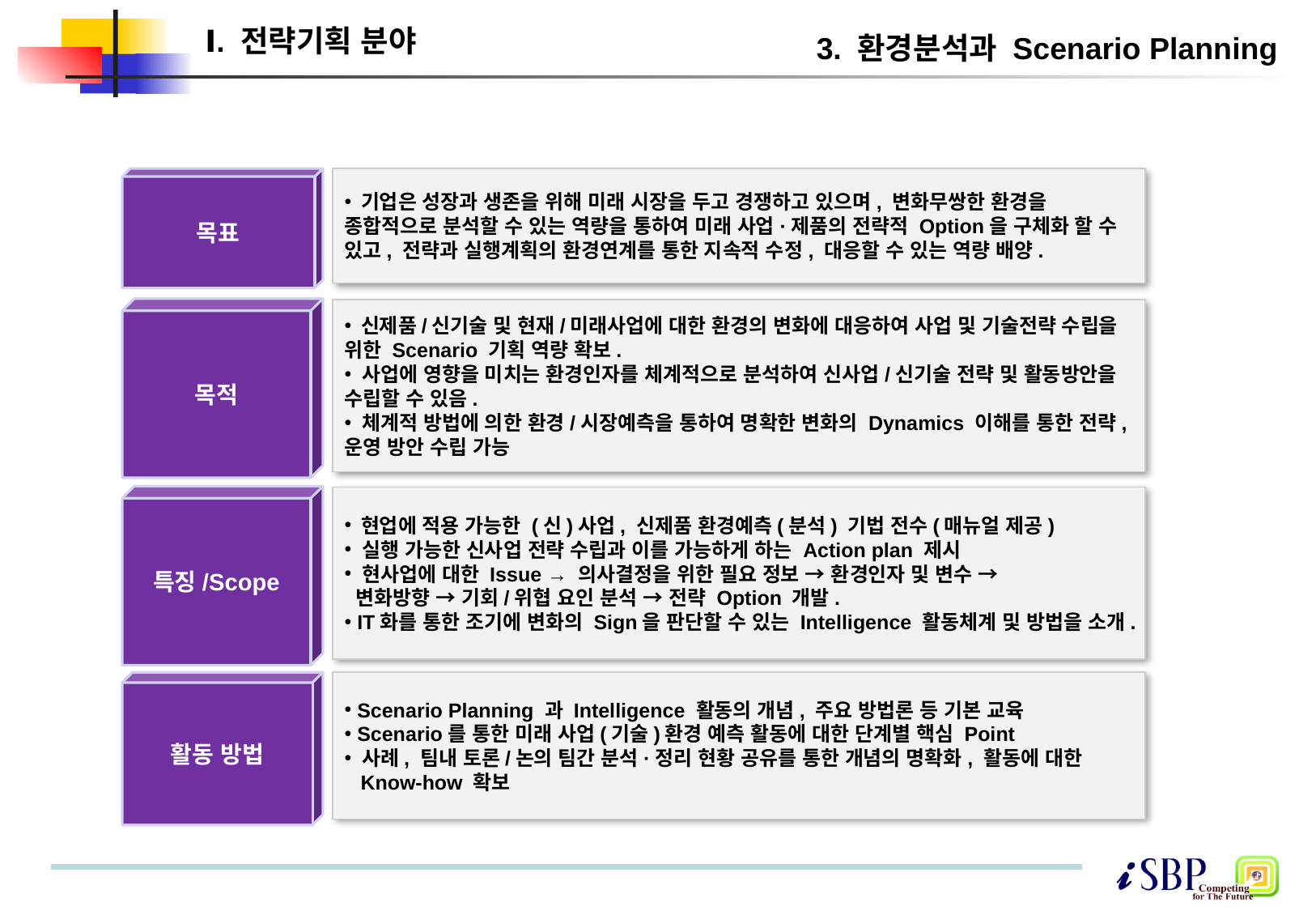

Ⅰ. 전략기획 분야
# 3. 환경분석과 Scenario Planning
목표
 기업은 성장과 생존을 위해 미래 시장을 두고 경쟁하고 있으며, 변화무쌍한 환경을 종합적으로 분석할 수 있는 역량을 통하여 미래 사업·제품의 전략적 Option을 구체화 할 수 있고, 전략과 실행계획의 환경연계를 통한 지속적 수정, 대응할 수 있는 역량 배양.
목적
 신제품/신기술 및 현재/미래사업에 대한 환경의 변화에 대응하여 사업 및 기술전략 수립을 위한 Scenario 기획 역량 확보.
 사업에 영향을 미치는 환경인자를 체계적으로 분석하여 신사업/신기술 전략 및 활동방안을 수립할 수 있음.
 체계적 방법에 의한 환경/시장예측을 통하여 명확한 변화의 Dynamics 이해를 통한 전략, 운영 방안 수립 가능
특징/Scope
 현업에 적용 가능한 (신)사업, 신제품 환경예측(분석) 기법 전수(매뉴얼 제공)
 실행 가능한 신사업 전략 수립과 이를 가능하게 하는 Action plan 제시
 현사업에 대한 Issue → 의사결정을 위한 필요 정보 → 환경인자 및 변수 →
  변화방향 → 기회/위협 요인 분석 → 전략 Option 개발.
 IT화를 통한 조기에 변화의 Sign을 판단할 수 있는 Intelligence 활동체계 및 방법을 소개.
 Scenario Planning 과 Intelligence 활동의 개념, 주요 방법론 등 기본 교육
 Scenario를 통한 미래 사업(기술)환경 예측 활동에 대한 단계별 핵심 Point
 사례, 팀내 토론/논의 팀간 분석·정리 현황 공유를 통한 개념의 명확화, 활동에 대한
  Know-how 확보
활동 방법